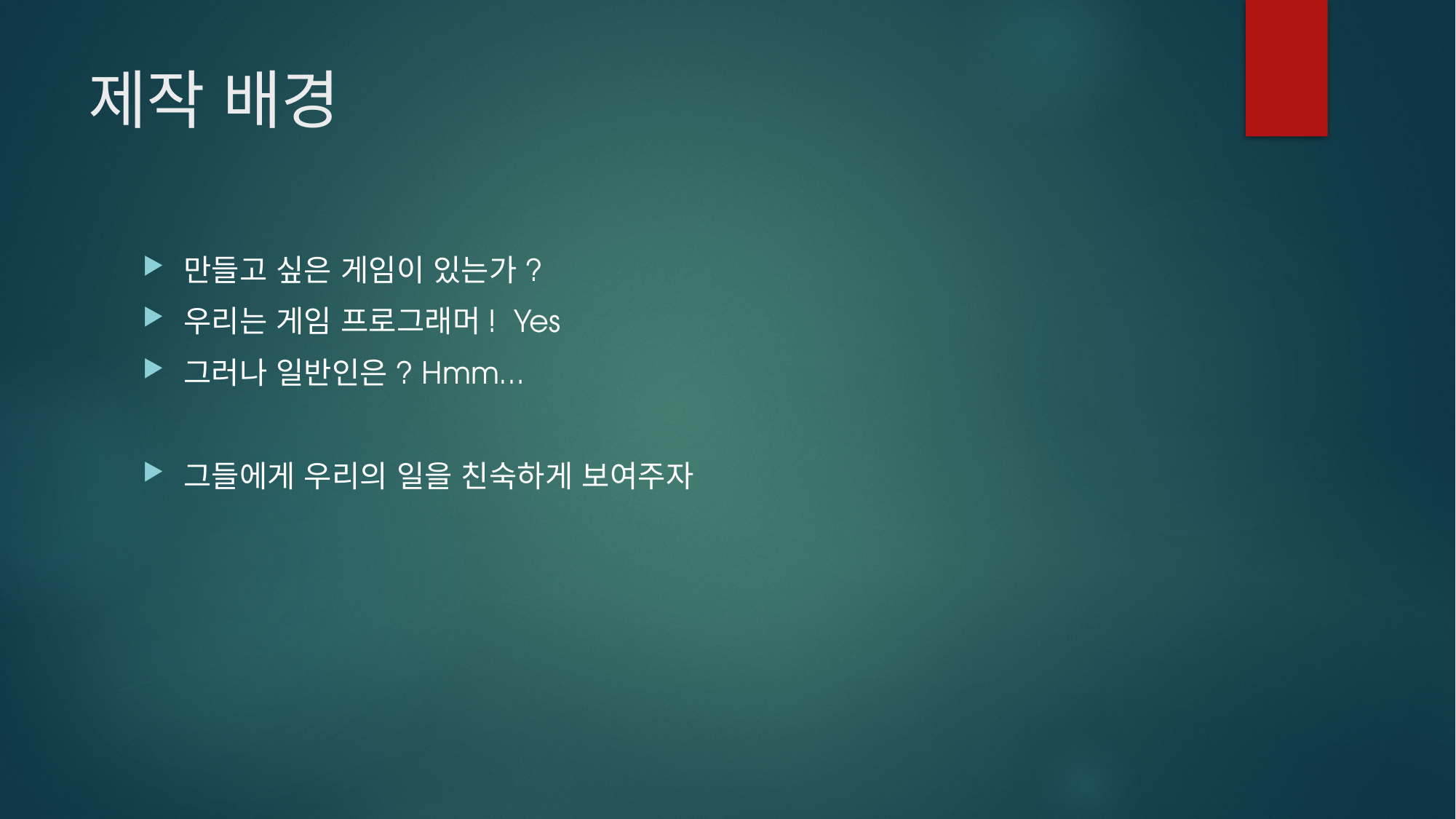

# 제작 배경
만들고 싶은 게임이 있는가?
우리는 게임 프로그래머!  Yes
그러나 일반인은? Hmm…

그들에게 우리의 일을 친숙하게 보여주자